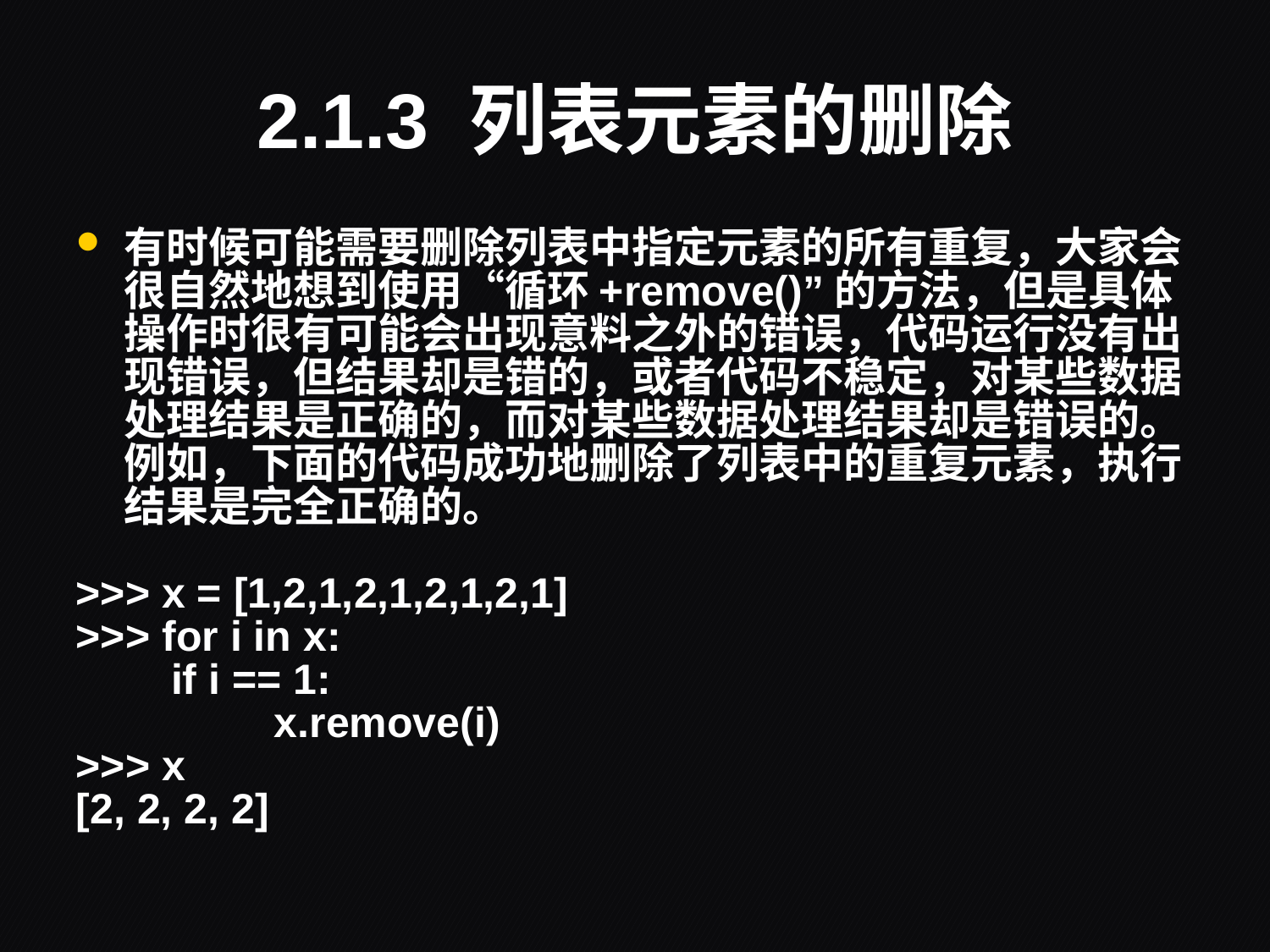

# 2.1.3 列表元素的删除
有时候可能需要删除列表中指定元素的所有重复，大家会很自然地想到使用“循环+remove()”的方法，但是具体操作时很有可能会出现意料之外的错误，代码运行没有出现错误，但结果却是错的，或者代码不稳定，对某些数据处理结果是正确的，而对某些数据处理结果却是错误的。例如，下面的代码成功地删除了列表中的重复元素，执行结果是完全正确的。

>>> x = [1,2,1,2,1,2,1,2,1]
>>> for i in x:
	    if i == 1:
		  x.remove(i)
>>> x
[2, 2, 2, 2]